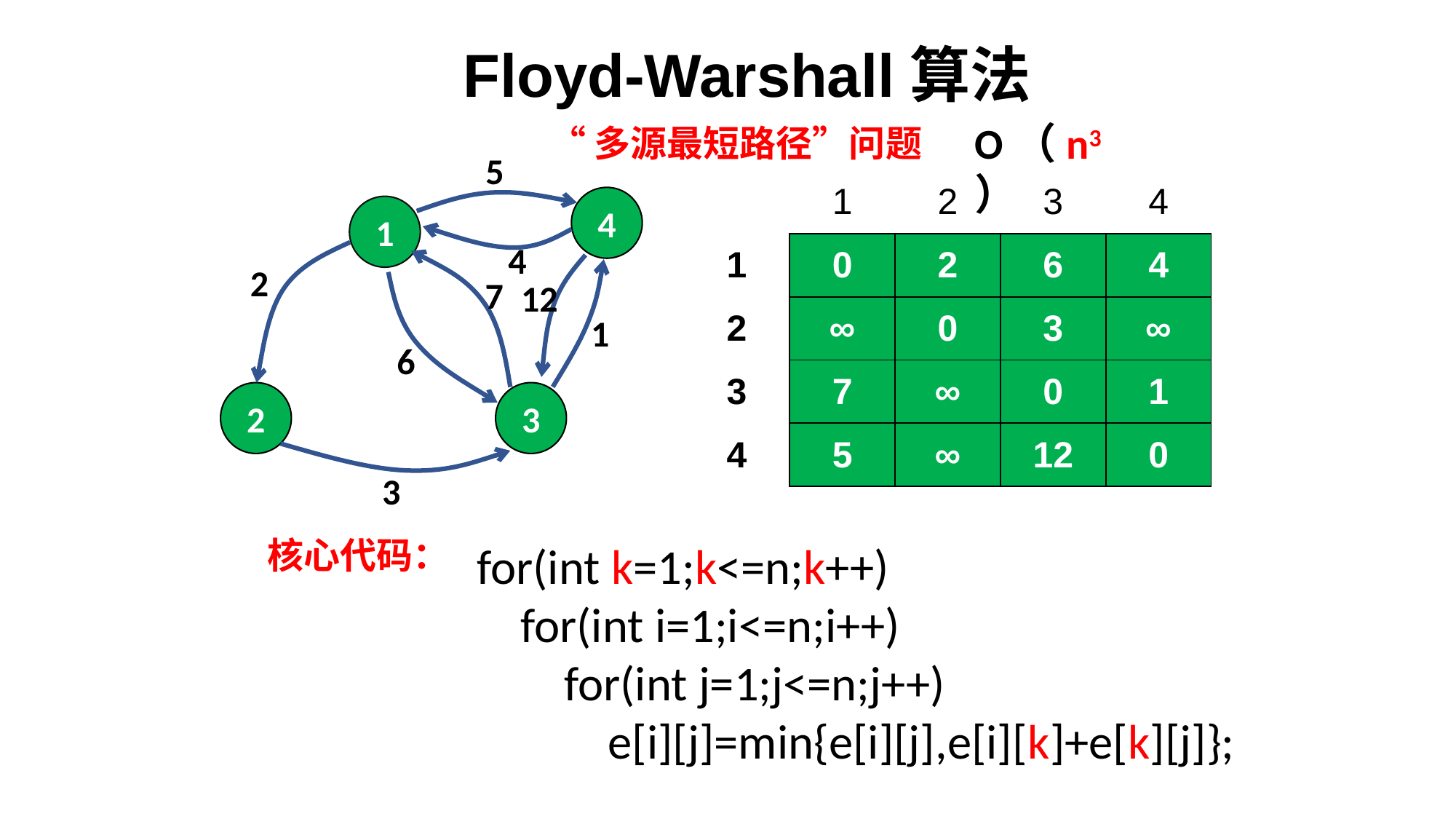

Floyd-Warshall算法
O（n3）
“多源最短路径”问题
5
4

1

4

2

7
12

1
6
2
3

3
|  | 1 | 2 | 3 | 4 |
| --- | --- | --- | --- | --- |
| 1 | 0 | 2 | 6 | 4 |
| 2 | ∞ | 0 | 3 | ∞ |
| 3 | 7 | ∞ | 0 | 1 |
| 4 | 5 | ∞ | 12 | 0 |
核心代码：
for(int k=1;k<=n;k++)
    for(int i=1;i<=n;i++)
        for(int j=1;j<=n;j++)
            e[i][j]=min{e[i][j],e[i][k]+e[k][j]};